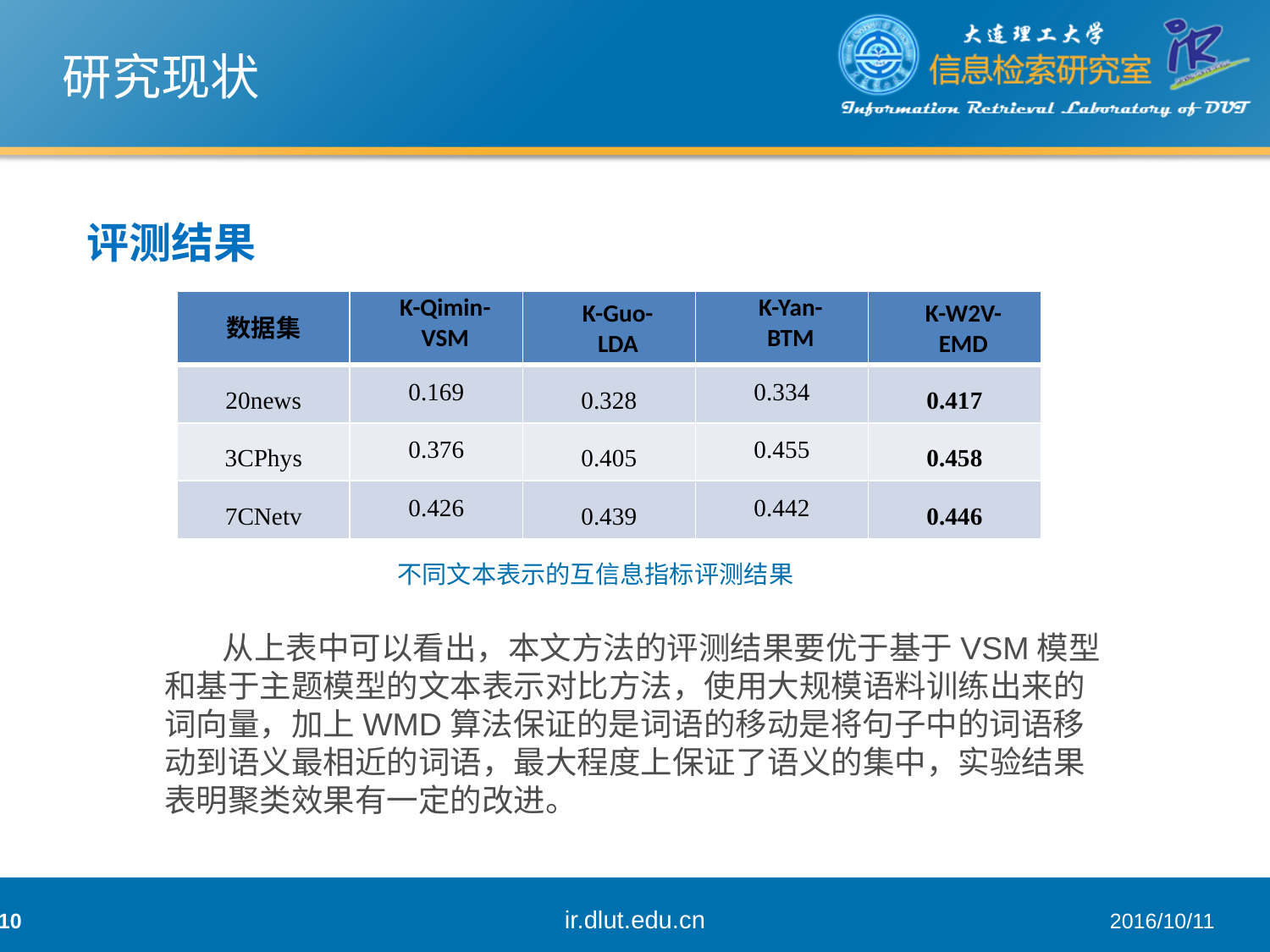

# 研究现状
评测结果
| 数据集 | K-Qimin- VSM | K-Guo- LDA | K-Yan- BTM | K-W2V- EMD |
| --- | --- | --- | --- | --- |
| 20news | 0.169 | 0.328 | 0.334 | 0.417 |
| 3CPhys | 0.376 | 0.405 | 0.455 | 0.458 |
| 7CNetv | 0.426 | 0.439 | 0.442 | 0.446 |
不同文本表示的互信息指标评测结果
       从上表中可以看出，本文方法的评测结果要优于基于VSM模型和基于主题模型的文本表示对比方法，使用大规模语料训练出来的词向量，加上WMD算法保证的是词语的移动是将句子中的词语移动到语义最相近的词语，最大程度上保证了语义的集中，实验结果表明聚类效果有一定的改进。